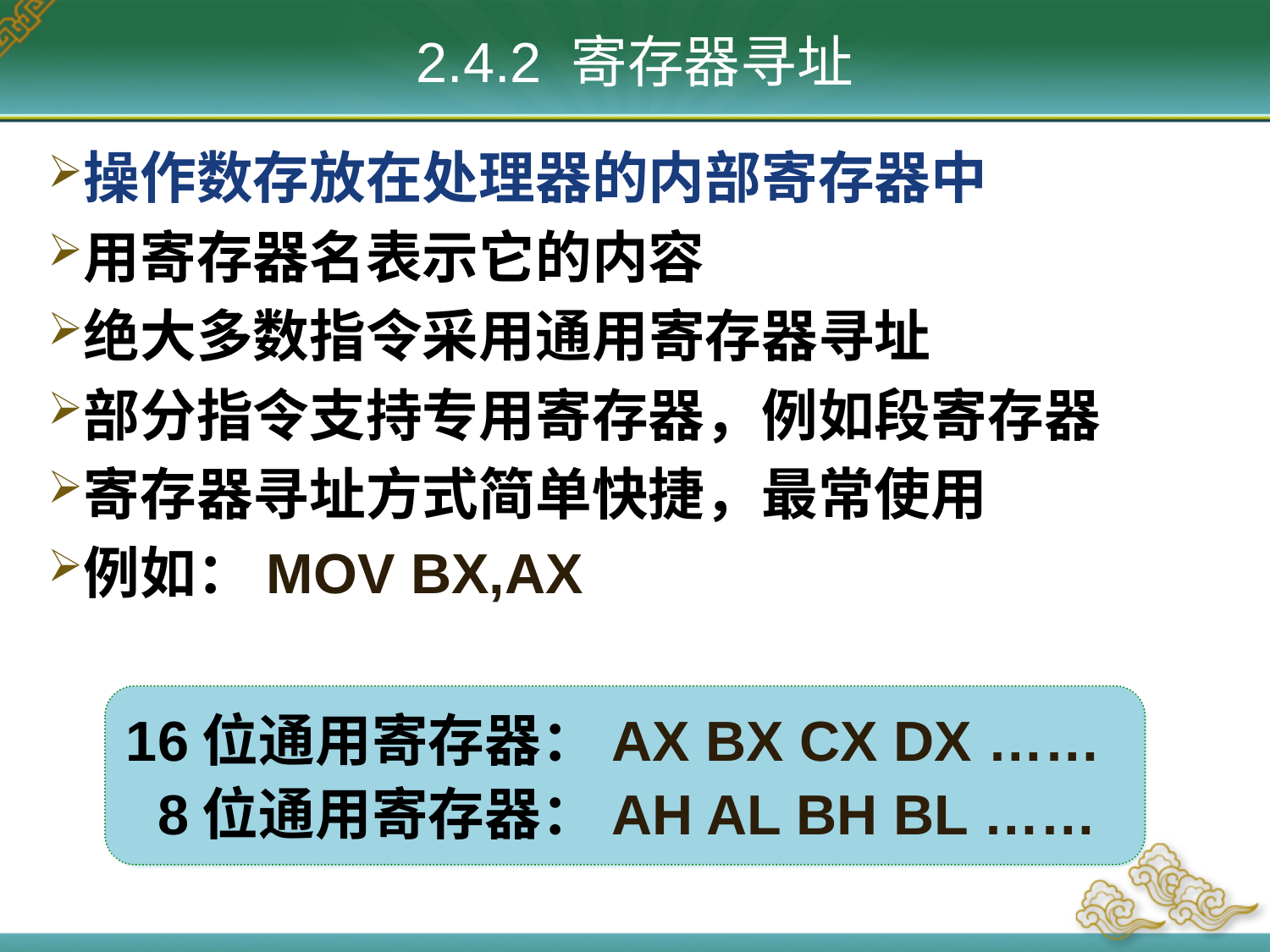

# 2.4.2 寄存器寻址
操作数存放在处理器的内部寄存器中
用寄存器名表示它的内容
绝大多数指令采用通用寄存器寻址
部分指令支持专用寄存器，例如段寄存器
寄存器寻址方式简单快捷，最常使用
例如：MOV BX,AX
16位通用寄存器：AX BX CX DX ……
  8位通用寄存器：AH AL BH BL ……